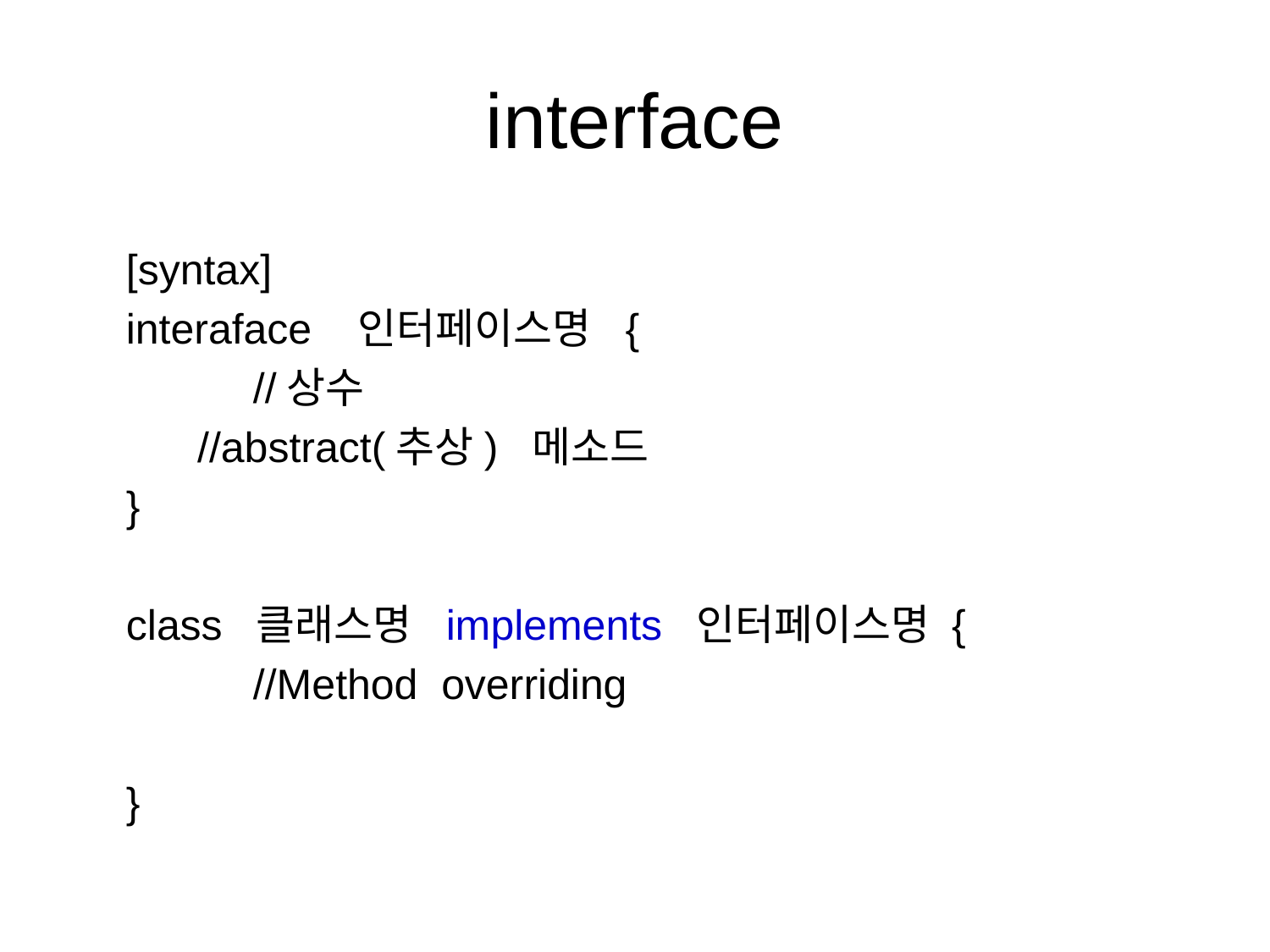

# interface
[syntax]
interaface   인터페이스명  {
	//상수
      //abstract(추상)  메소드
}

class  클래스명  implements  인터페이스명 {
	//Method  overriding

}